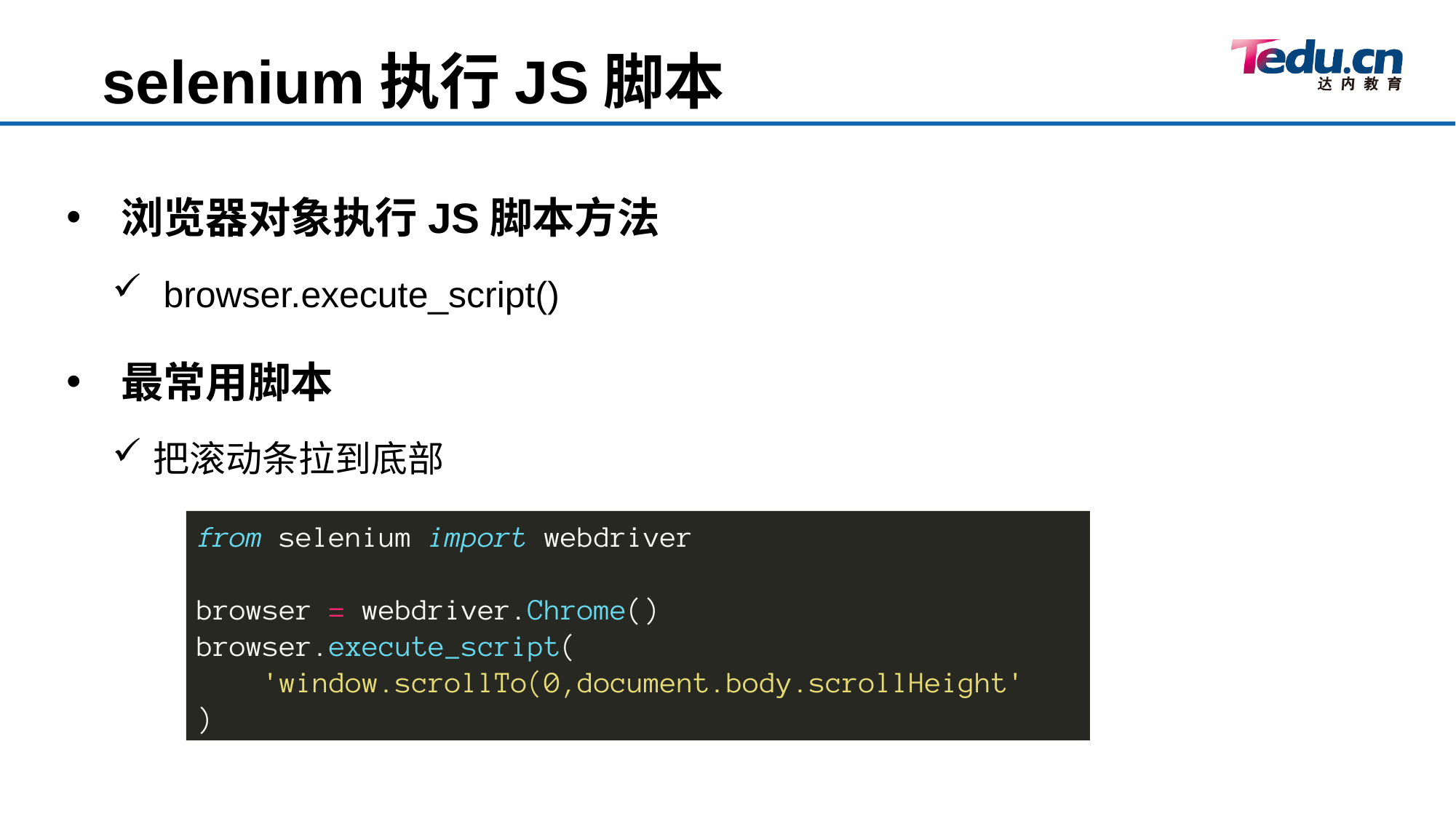

selenium执行JS脚本
浏览器对象执行JS脚本方法
 browser.execute_script()
最常用脚本
把滚动条拉到底部

from selenium import webdriver
browser = webdriver.Chrome()
browser.execute_script(
    'window.scrollTo(0,document.body.scrollHeight'
)